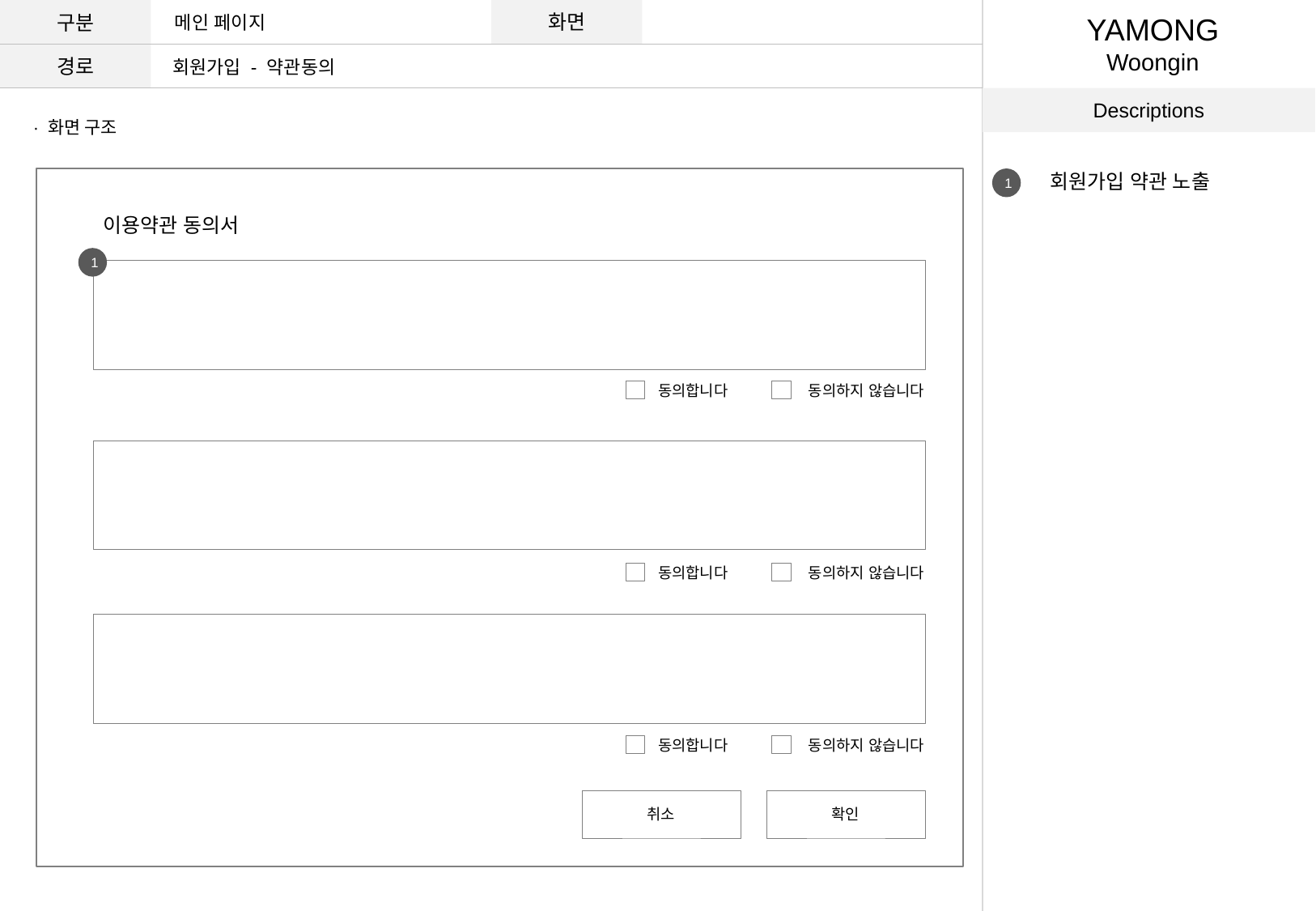

구분
화면
메인 페이지
YAMONG
Woongin
경로
회원가입 - 약관동의
Descriptions
· 화면 구조
회원가입 약관 노출

1
이용약관 동의서
1

동의합니다
동의하지 않습니다

동의합니다
동의하지 않습니다

동의합니다
동의하지 않습니다

취소
확인